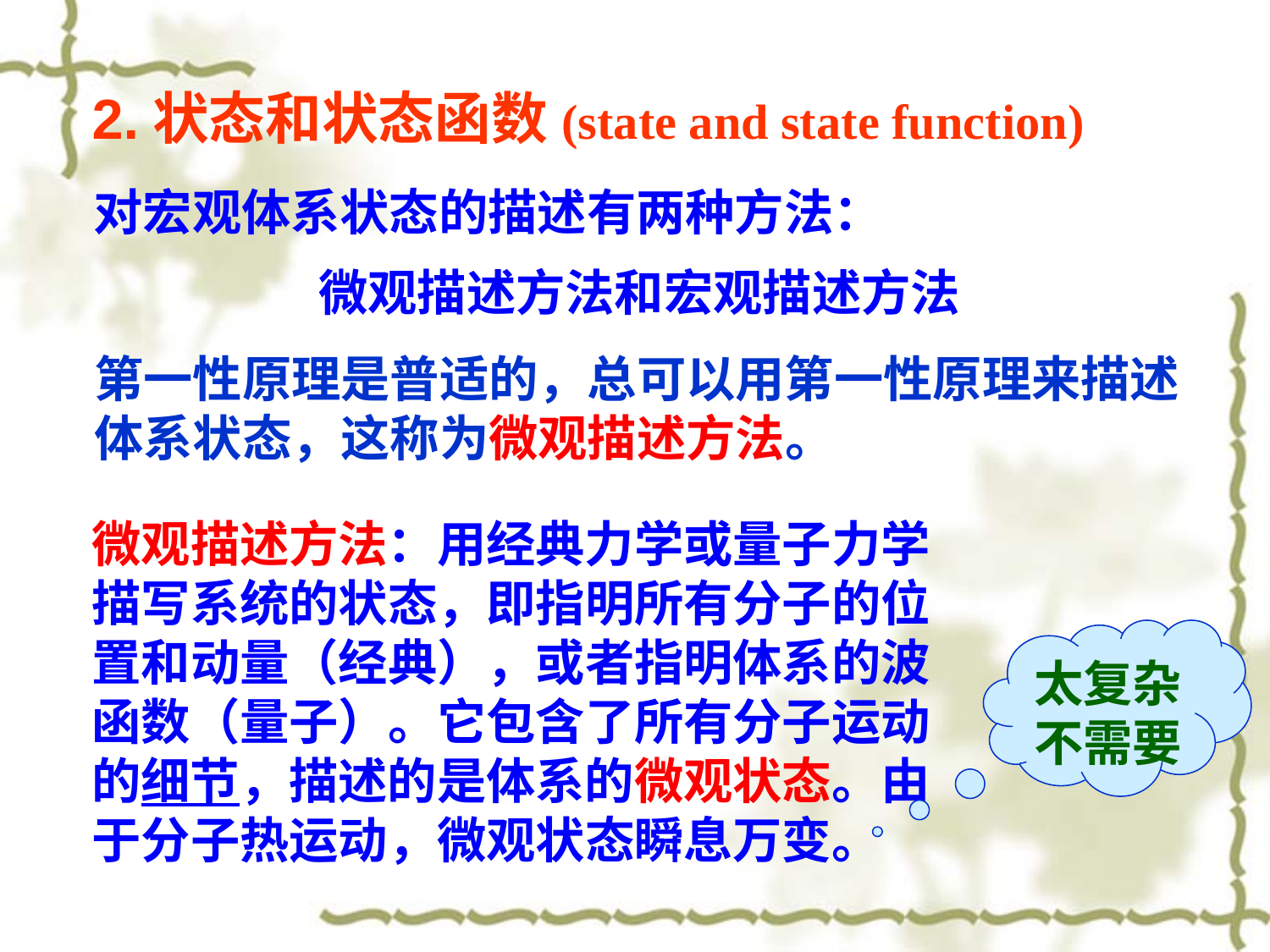

2.状态和状态函数(state and state function)
对宏观体系状态的描述有两种方法：
                   微观描述方法和宏观描述方法
第一性原理是普适的，总可以用第一性原理来描述体系状态，这称为微观描述方法。
微观描述方法：用经典力学或量子力学描写系统的状态，即指明所有分子的位置和动量（经典），或者指明体系的波函数（量子）。它包含了所有分子运动的细节，描述的是体系的微观状态。由于分子热运动，微观状态瞬息万变。
太复杂
不需要